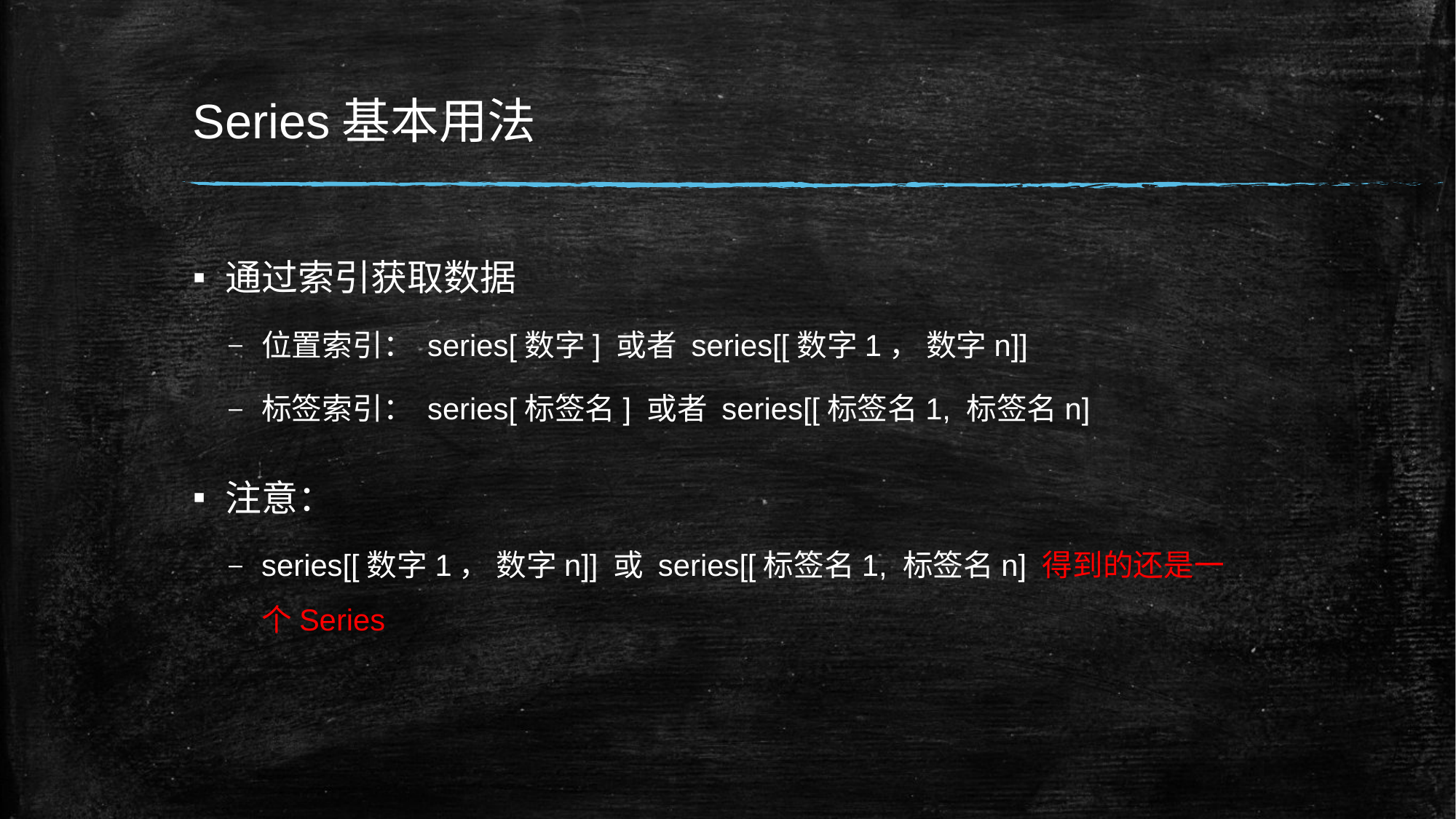

# Series基本用法
通过索引获取数据
位置索引： series[数字] 或者 series[[数字1， 数字n]]
标签索引： series[标签名] 或者 series[[标签名1, 标签名n]
注意：
series[[数字1， 数字n]] 或 series[[标签名1, 标签名n] 得到的还是一个Series